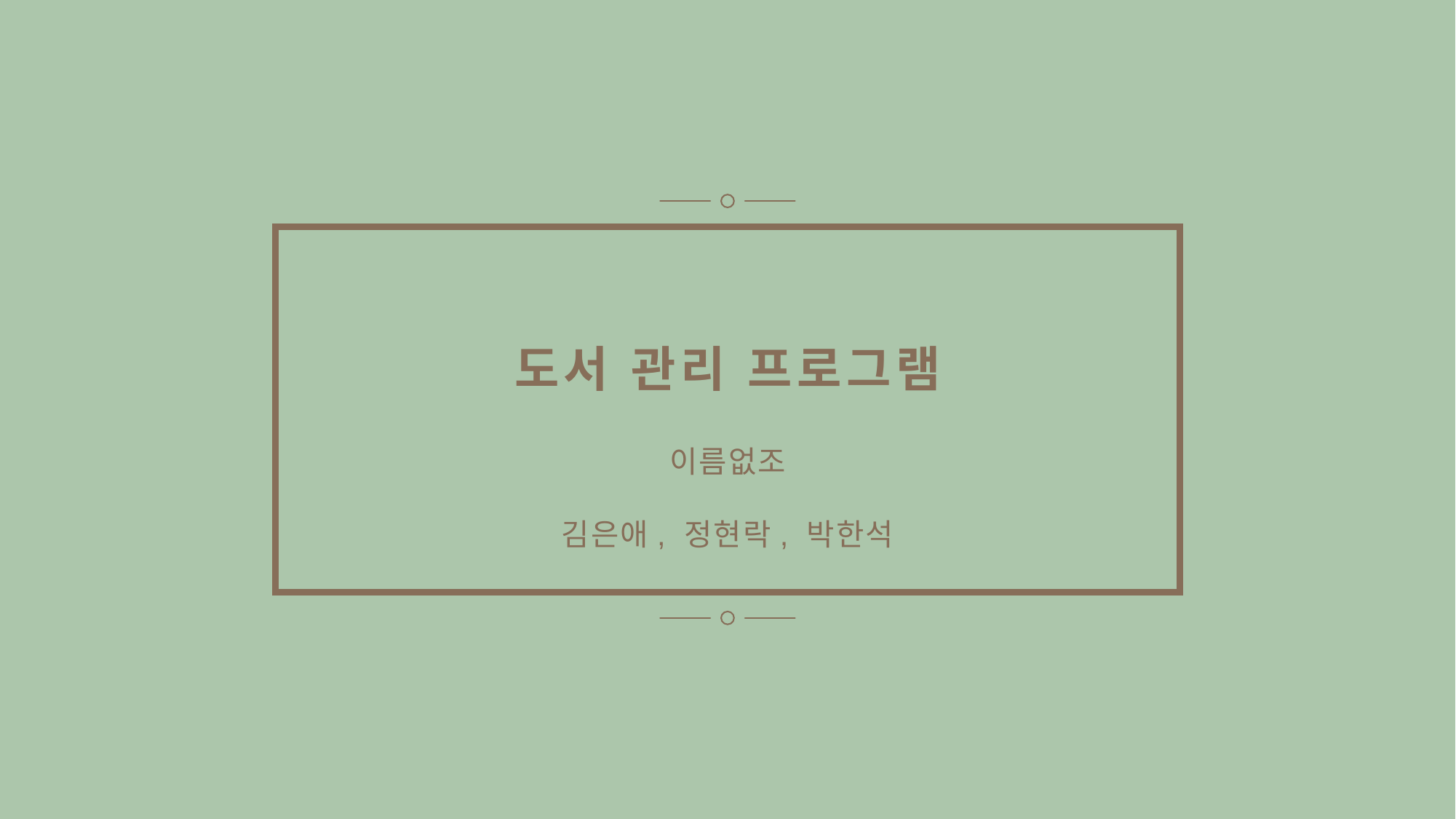

도서 관리 프로그램
이름없조

김은애, 정현락, 박한석